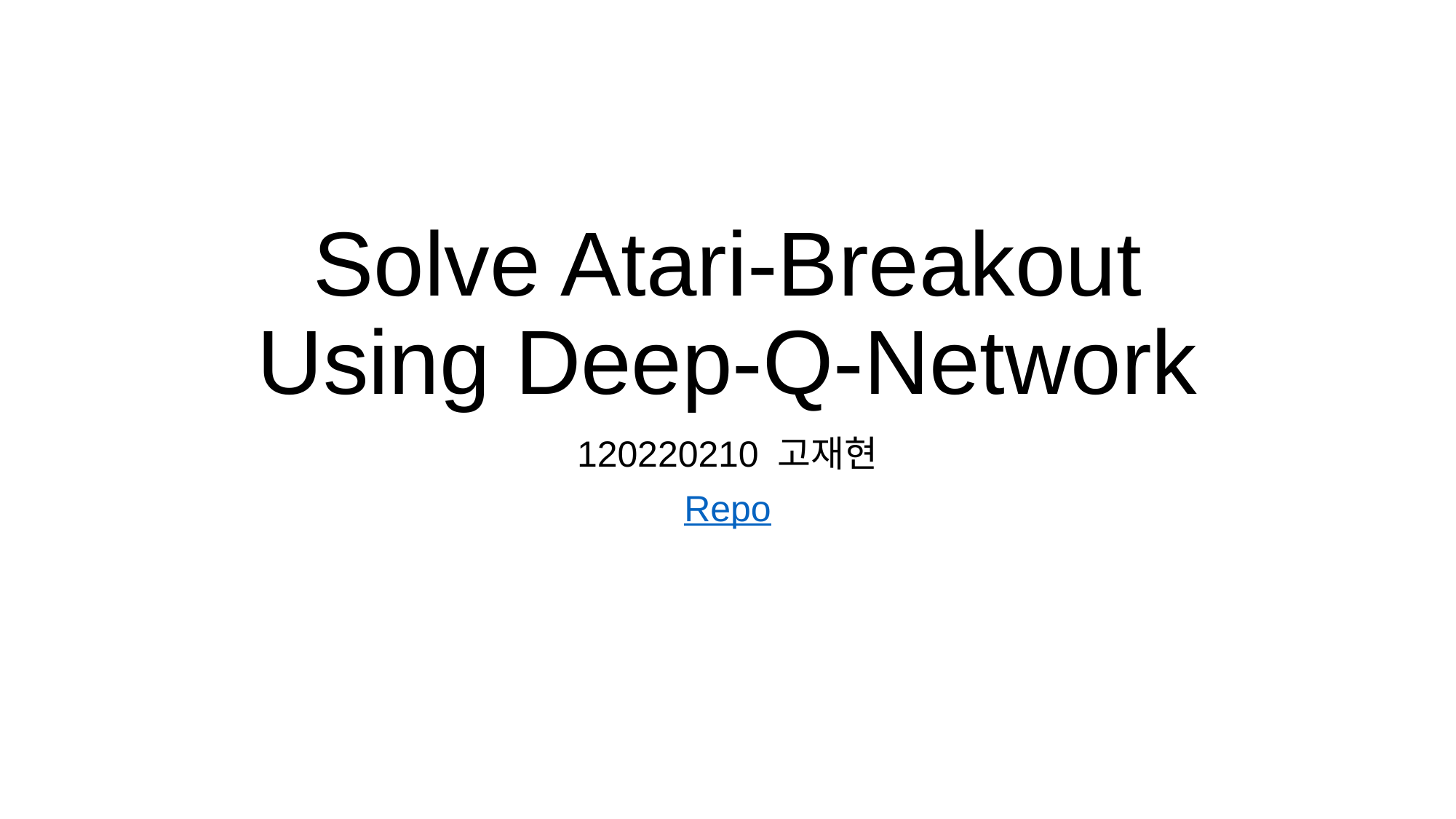

# Solve Atari-Breakout Using Deep-Q-Network
120220210 고재현
Repo